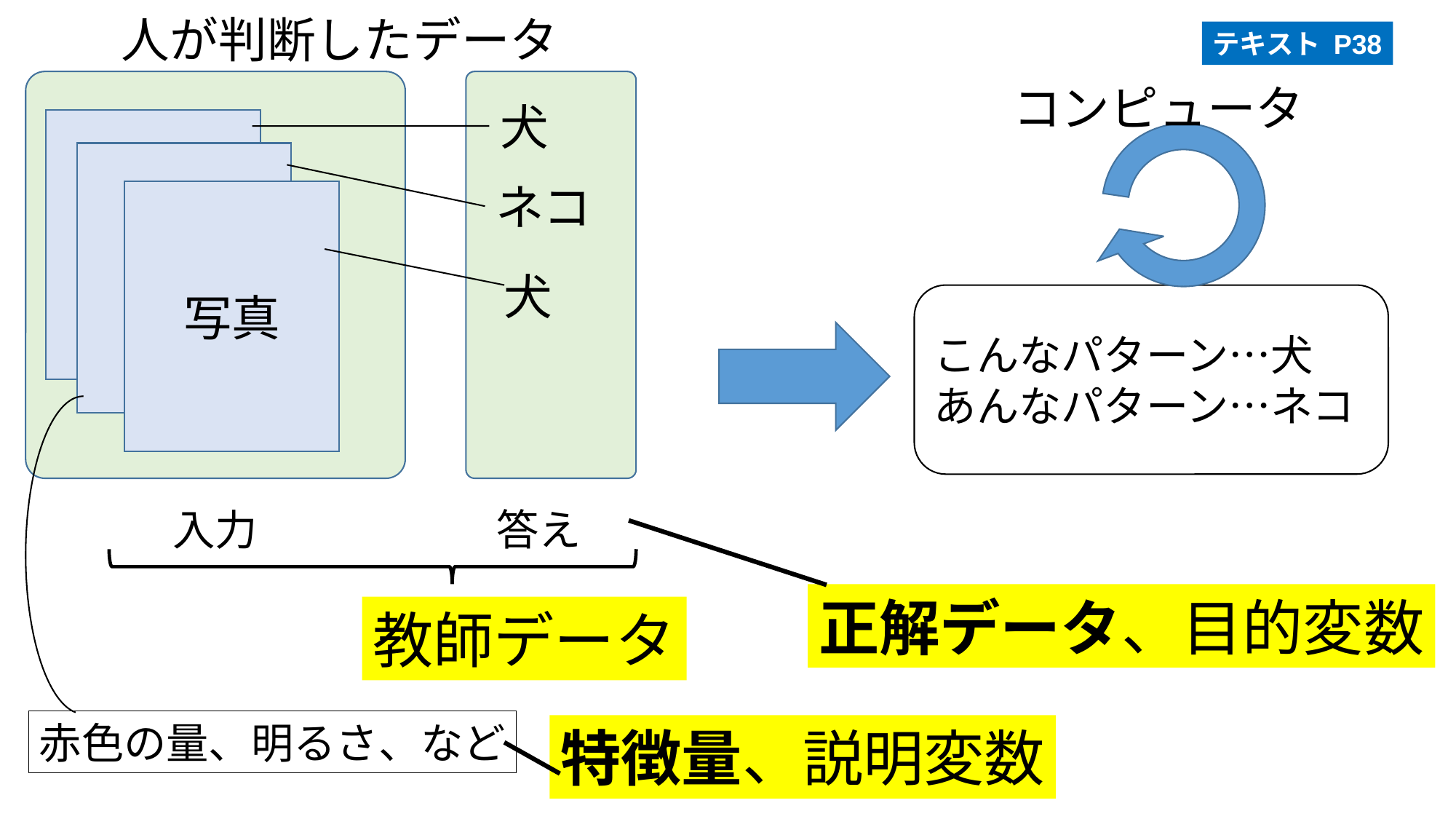

人が判断したデータ
テキスト P38

コンピュータ
犬

写真
写真
ネコ
写真
犬
こんなパターン…犬
あんなパターン…ネコ

入力
答え
正解データ、目的変数
教師データ
赤色の量、明るさ、など
特徴量、説明変数